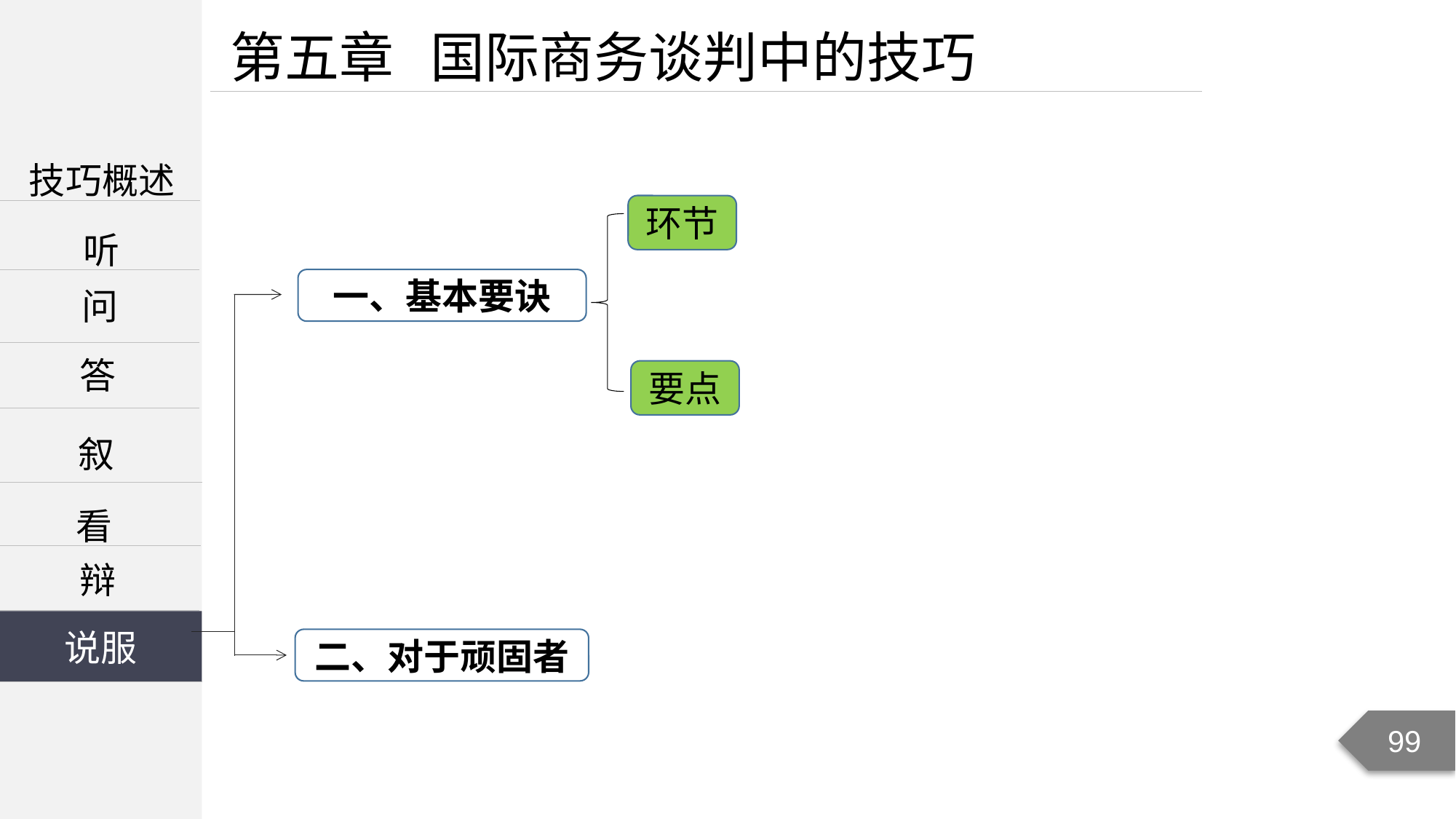

第五章   国际商务谈判中的技巧
技巧概述
环节
听

一、基本要诀
问

答
要点
叙
看
辩
说服
二、对于顽固者
99